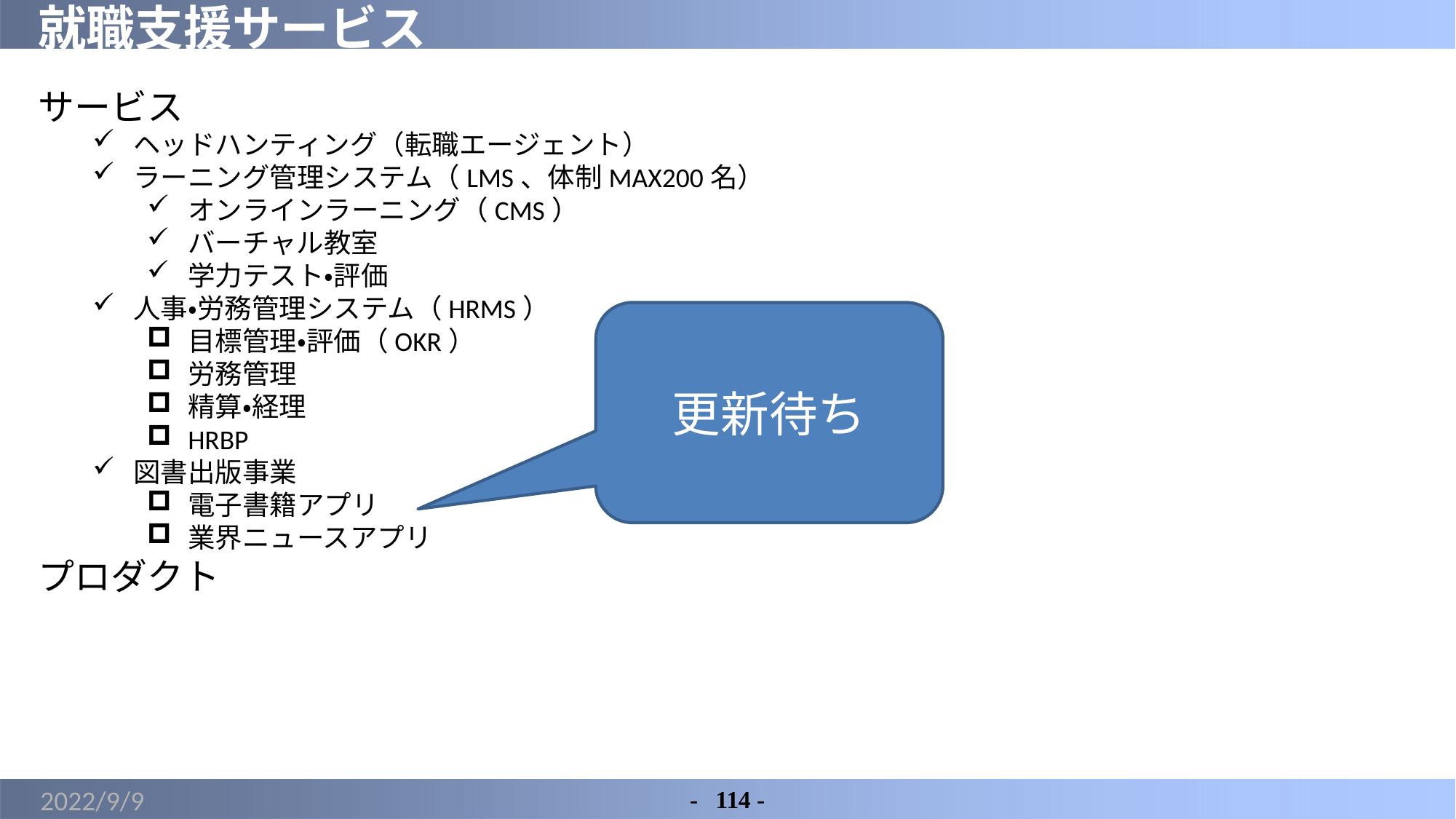

# 就職支援サービス
サービス
ヘッドハンティング（転職エージェント）
ラーニング管理システム（LMS、体制MAX200名）
オンラインラーニング（CMS）
バーチャル教室
学力テスト・評価
人事・労務管理システム（HRMS）
目標管理・評価（OKR）
労務管理
精算・経理
HRBP
図書出版事業
電子書籍アプリ
業界ニュースアプリ
プロダクト

更新待ち
2022/9/9
-	114 -